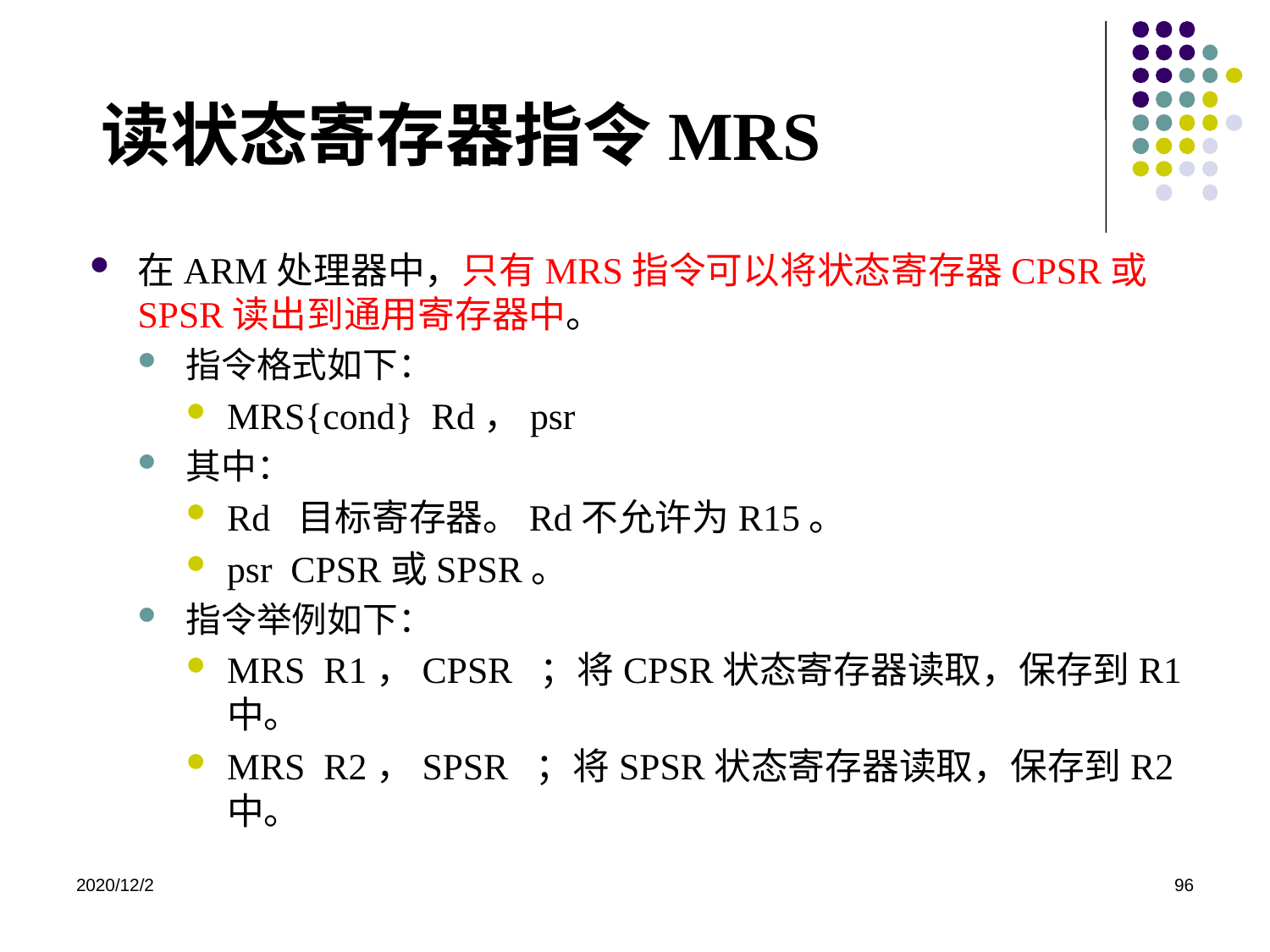

# 读状态寄存器指令MRS
在ARM处理器中，只有MRS指令可以将状态寄存器CPSR或SPSR读出到通用寄存器中。
指令格式如下：
MRS{cond}  Rd，psr
其中：
Rd  目标寄存器。Rd不允许为R15。
psr  CPSR或SPSR。
指令举例如下：
MRS  R1，CPSR  ；将CPSR状态寄存器读取，保存到R1中。
MRS  R2，SPSR  ；将SPSR状态寄存器读取，保存到R2中。
2020/12/2
96